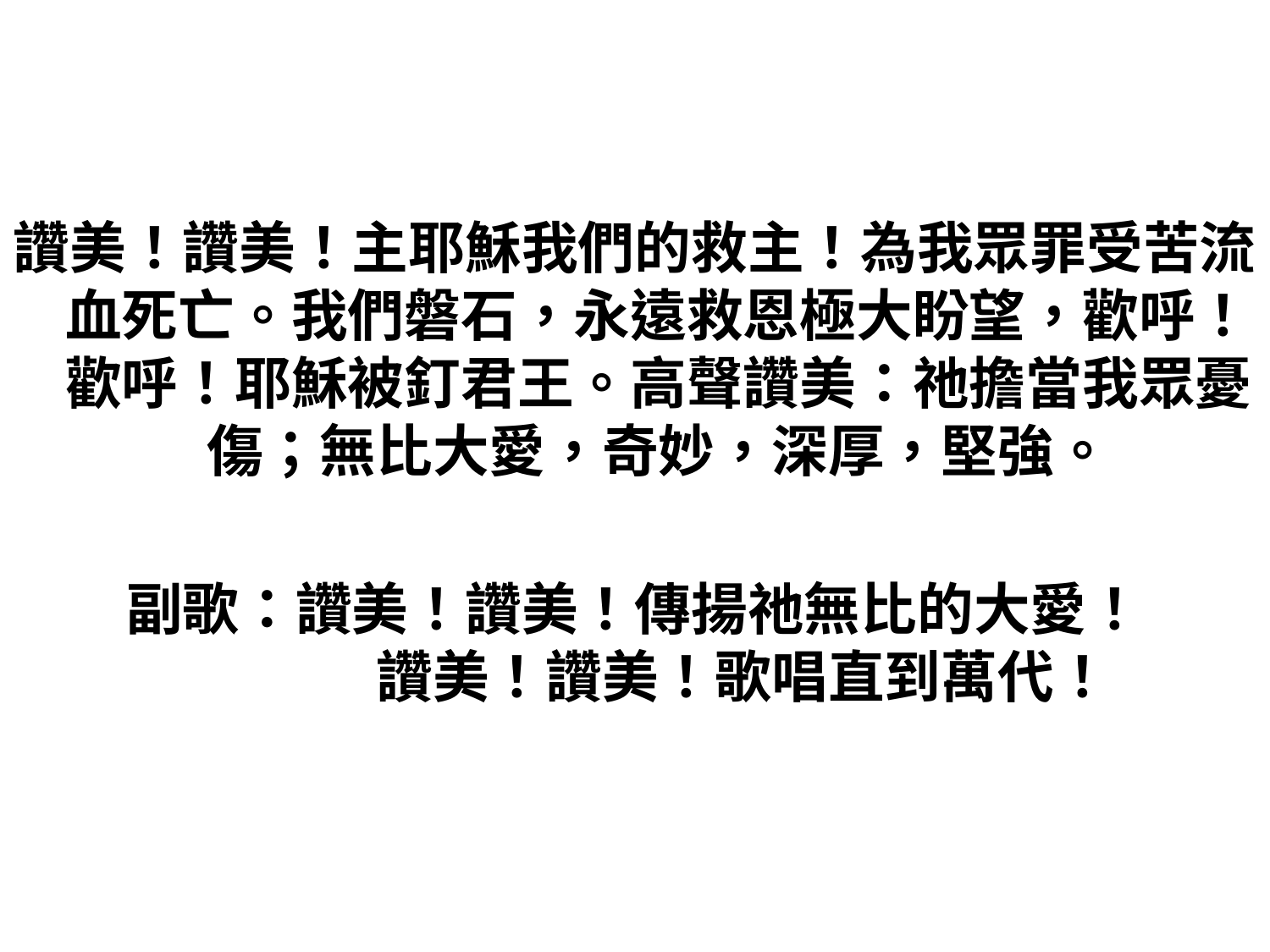

#
讚美！讚美！主耶穌我們的救主！為我眾罪受苦流血死亡。我們磐石，永遠救恩極大盼望，歡呼！歡呼！耶穌被釘君王。高聲讚美：祂擔當我眾憂傷；無比大愛，奇妙，深厚，堅強。

副歌：讚美！讚美！傳揚祂無比的大愛！
　　　讚美！讚美！歌唱直到萬代！